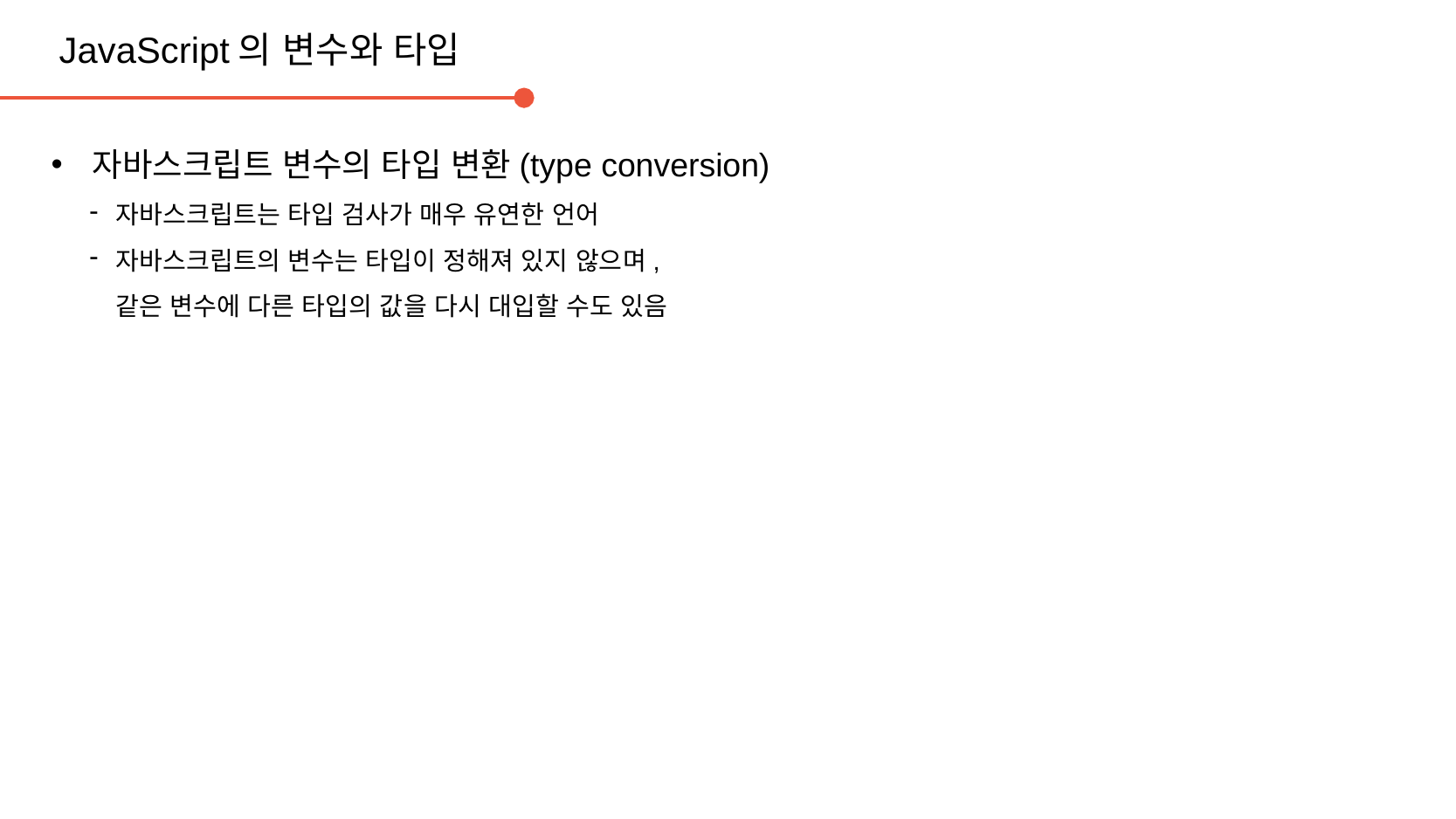

JavaScript의 변수와 타입
자바스크립트 변수의 타입 변환(type conversion)
자바스크립트는 타입 검사가 매우 유연한 언어
자바스크립트의 변수는 타입이 정해져 있지 않으며,
같은 변수에 다른 타입의 값을 다시 대입할 수도 있음